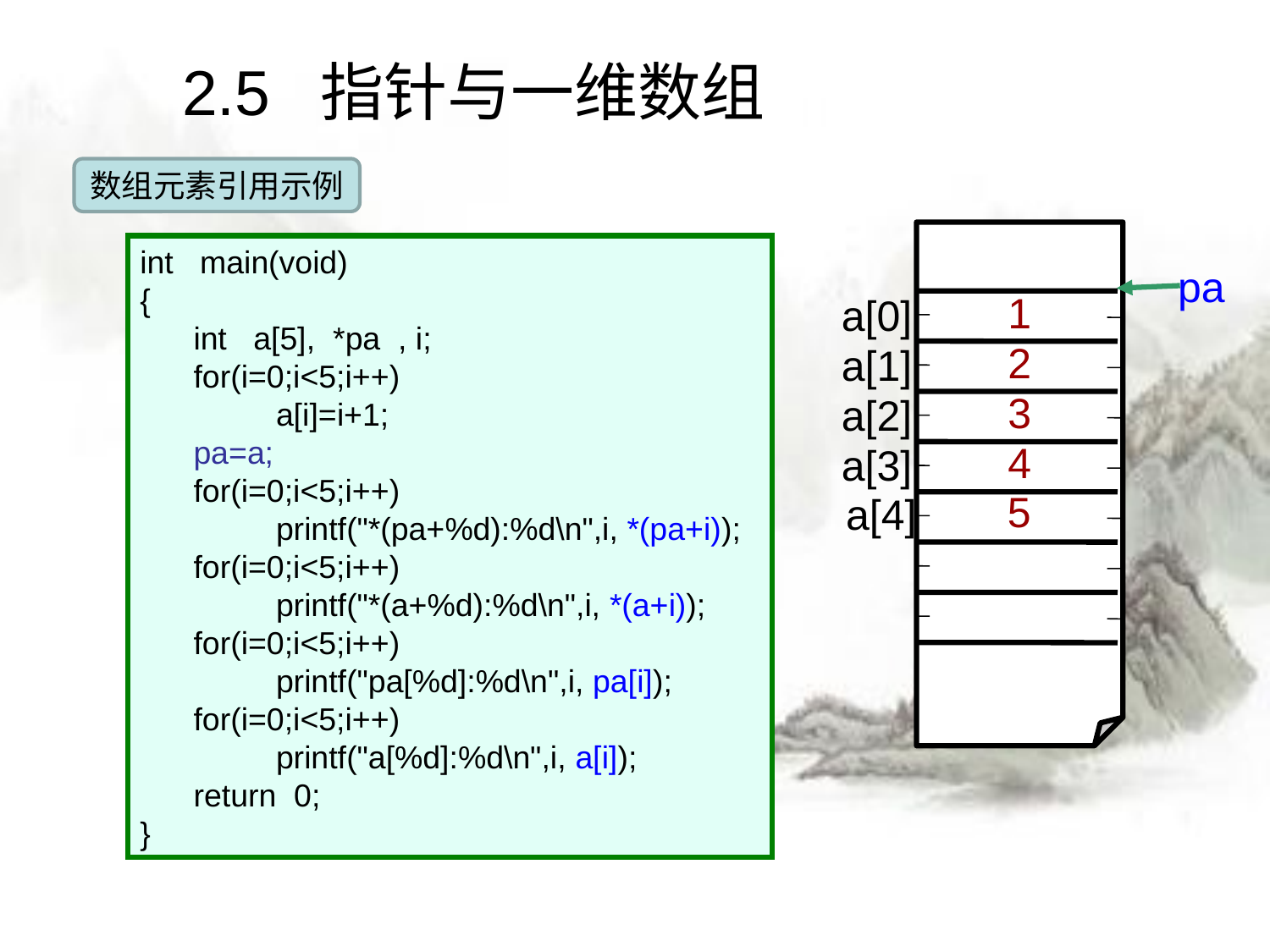

# 2.5  指针与一维数组
数组元素引用示例

a[0]
a[1]
a[2]
a[3]
a[4]
int   main(void)
{
      int   a[5],  *pa  , i;
      for(i=0;i<5;i++)
	 a[i]=i+1;
      pa=a;
      for(i=0;i<5;i++)
	 printf("*(pa+%d):%d\n",i, *(pa+i));
      for(i=0;i<5;i++)
	 printf("*(a+%d):%d\n",i, *(a+i));
      for(i=0;i<5;i++)
	 printf("pa[%d]:%d\n",i, pa[i]);
      for(i=0;i<5;i++)
	 printf("a[%d]:%d\n",i, a[i]);
      return  0;
}
pa

1
2
3
4
5